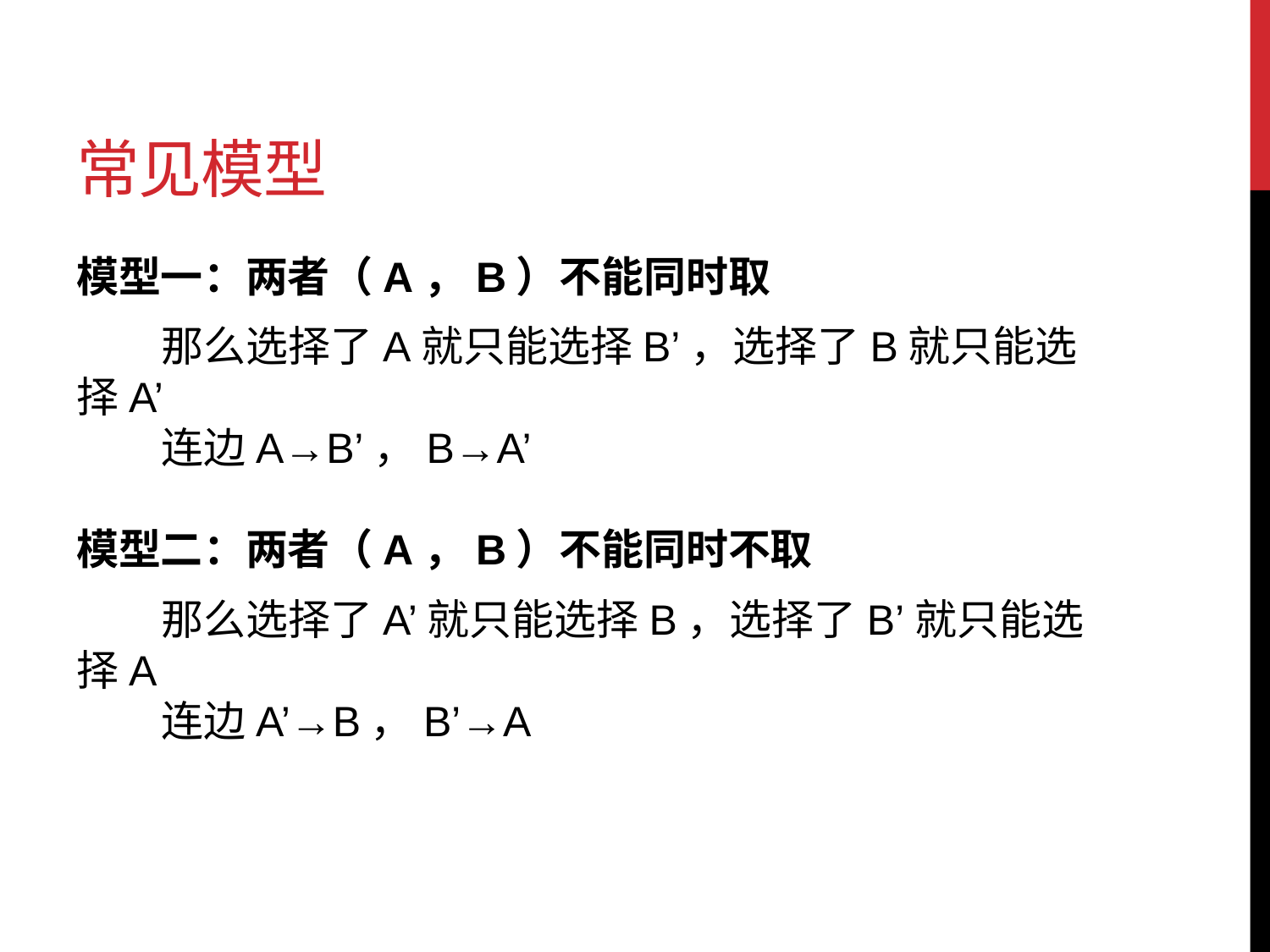

# 常见模型
模型一：两者（A，B）不能同时取
　　那么选择了A就只能选择B’，选择了B就只能选择A’
　　连边A→B’，B→A’
模型二：两者（A，B）不能同时不取
　　那么选择了A’就只能选择B，选择了B’就只能选择A
　　连边A’→B，B’→A